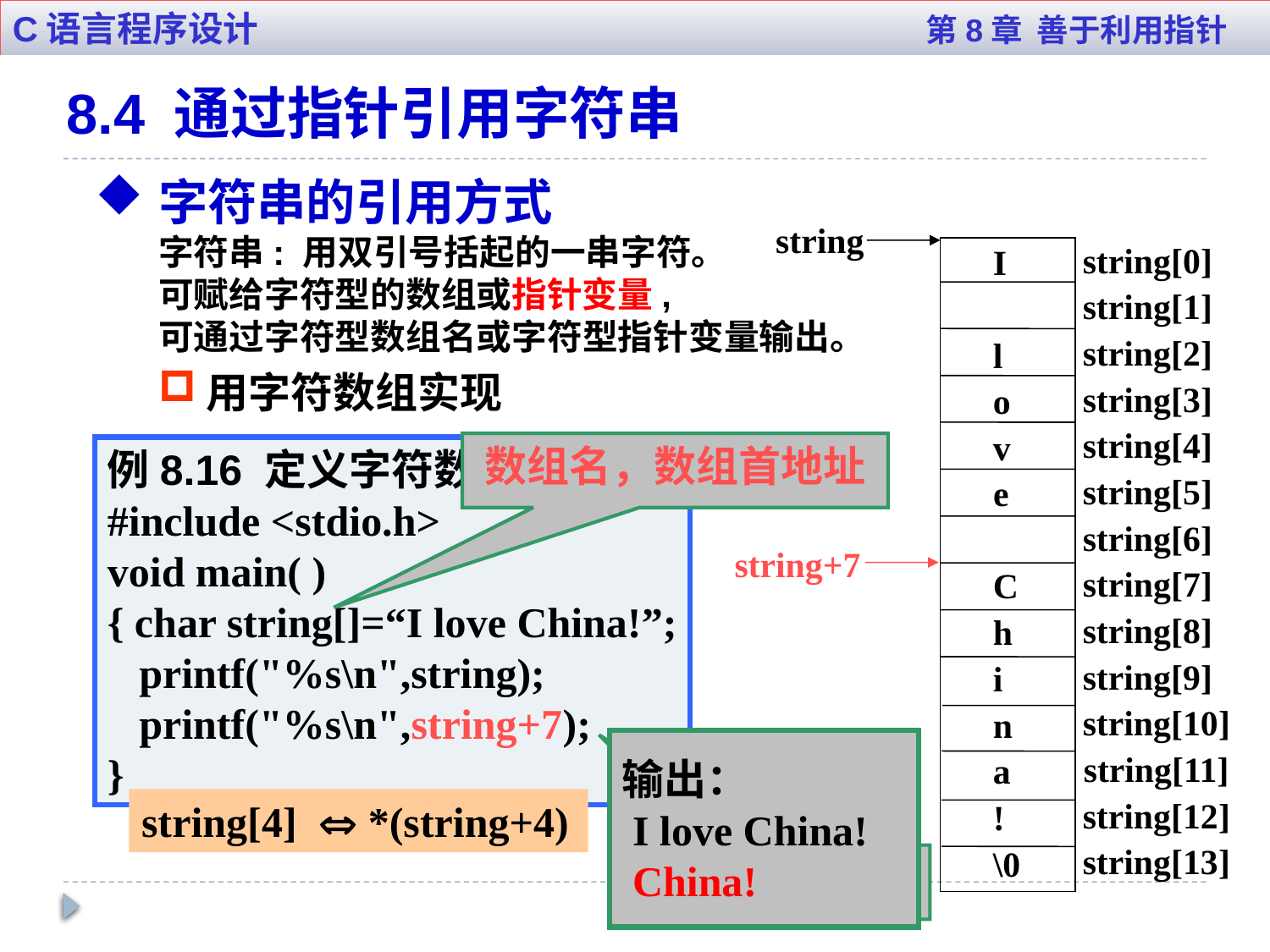

C语言程序设计                                                                                   第8章  善于利用指针
8.4 通过指针引用字符串
字符串的引用方式
字符串: 用双引号括起的一串字符。
可赋给字符型的数组或指针变量,
可通过字符型数组名或字符型指针变量输出。
用字符数组实现
string
string[0]
I

string[1]
string[2]
l
string[3]
o
string[4]
v
string[5]
e
string[6]
string[7]
C
string[8]
h
string[9]
i
string[10]
n
string[11]
a
string[12]
!
string[13]
\0
数组名，数组首地址
例8.16 定义字符数组
#include <stdio.h>
void main( )
{ char string[]=“I love China!”;
   printf("%s\n",string);
   printf("%s\n",string+7);
}
string+7

输出：
 I love China!
 China!
string[4]  ⇔ *(string+4)
此句输出？